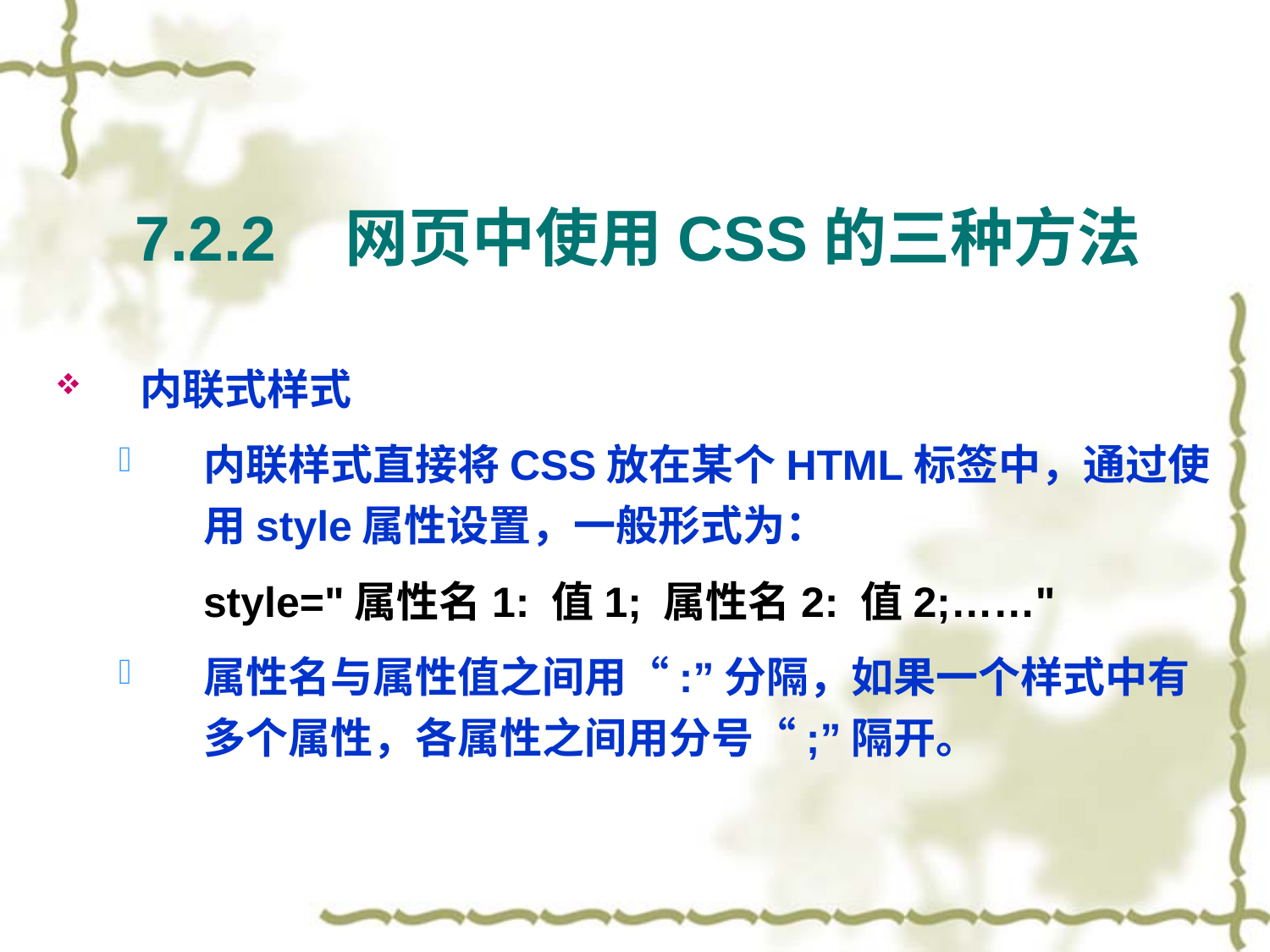

# 7.2.2   网页中使用CSS的三种方法
内联式样式
内联样式直接将CSS放在某个HTML标签中，通过使用style属性设置，一般形式为：
	style="属性名1: 值1; 属性名2: 值2;……"
属性名与属性值之间用“:”分隔，如果一个样式中有多个属性，各属性之间用分号“;”隔开。